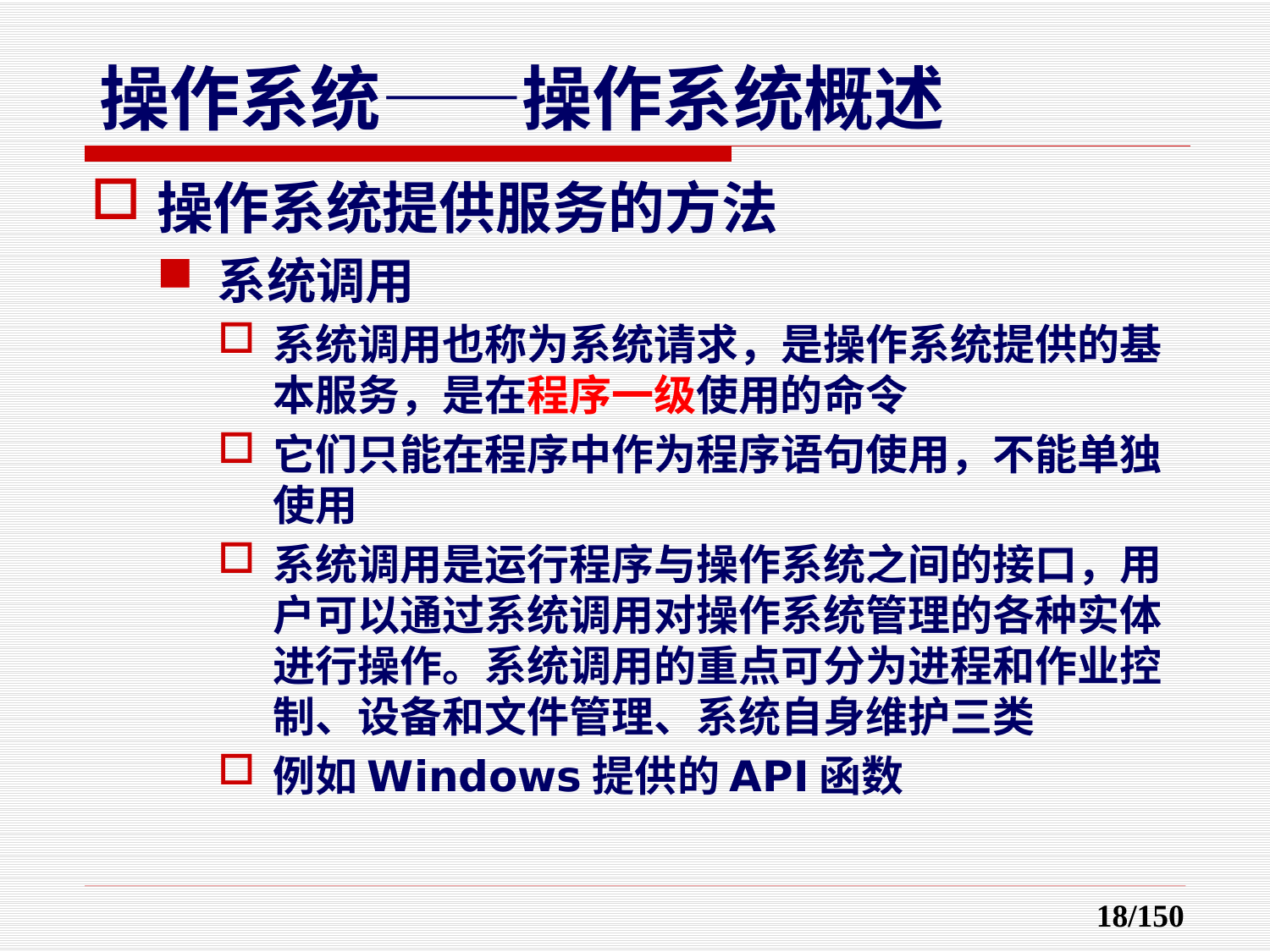

操作系统提供服务的方法
系统调用
系统调用也称为系统请求，是操作系统提供的基本服务，是在程序一级使用的命令
它们只能在程序中作为程序语句使用，不能单独使用
系统调用是运行程序与操作系统之间的接口，用户可以通过系统调用对操作系统管理的各种实体进行操作。系统调用的重点可分为进程和作业控制、设备和文件管理、系统自身维护三类
例如Windows提供的API函数